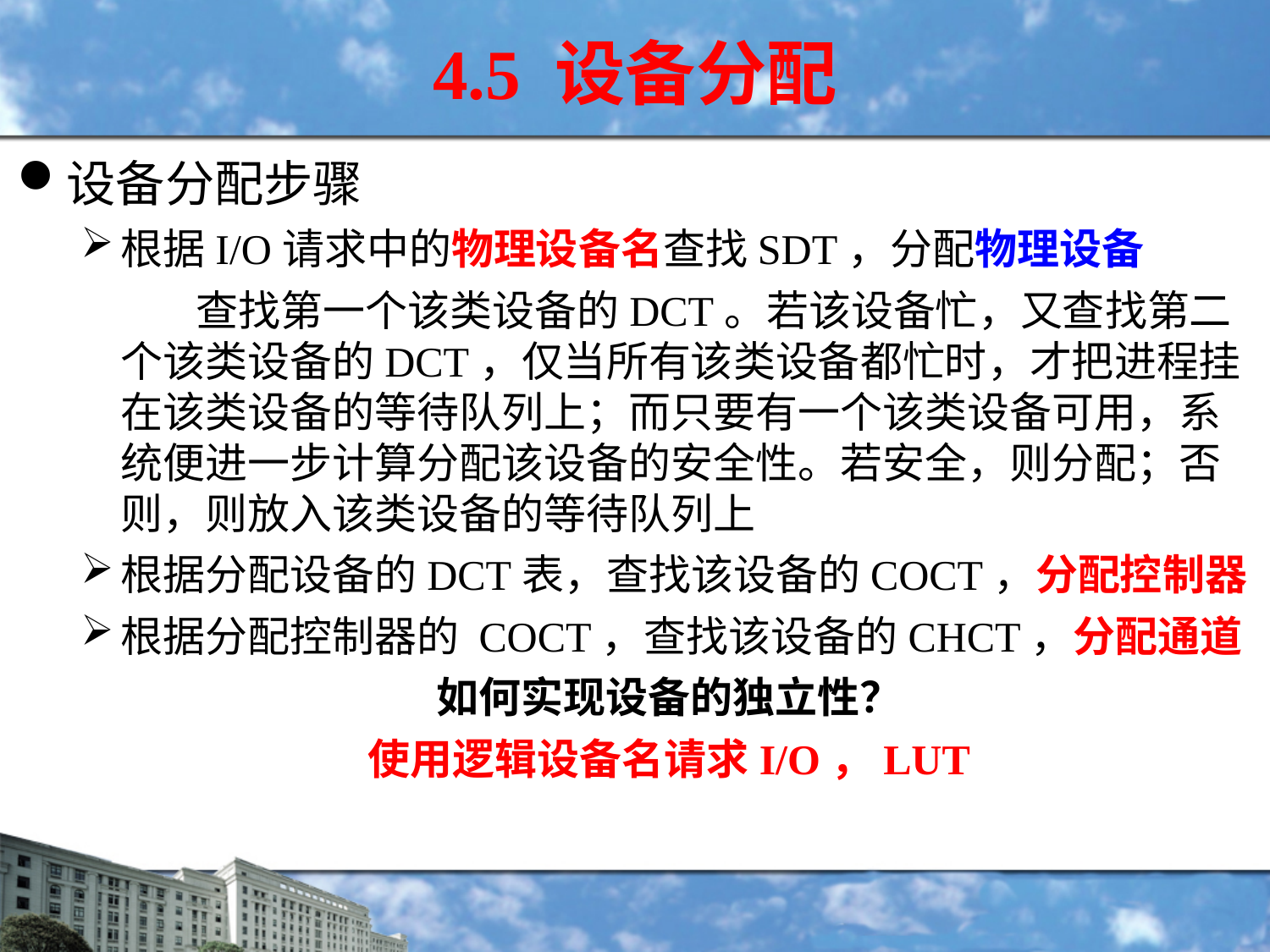

4.5 设备分配
设备分配步骤
根据I/O请求中的物理设备名查找SDT，分配物理设备
           查找第一个该类设备的DCT。若该设备忙，又查找第二个该类设备的DCT，仅当所有该类设备都忙时，才把进程挂在该类设备的等待队列上；而只要有一个该类设备可用，系统便进一步计算分配该设备的安全性。若安全，则分配；否则，则放入该类设备的等待队列上
根据分配设备的DCT表，查找该设备的COCT，分配控制器
根据分配控制器的 COCT，查找该设备的CHCT，分配通道
如何实现设备的独立性？
使用逻辑设备名请求I/O，LUT